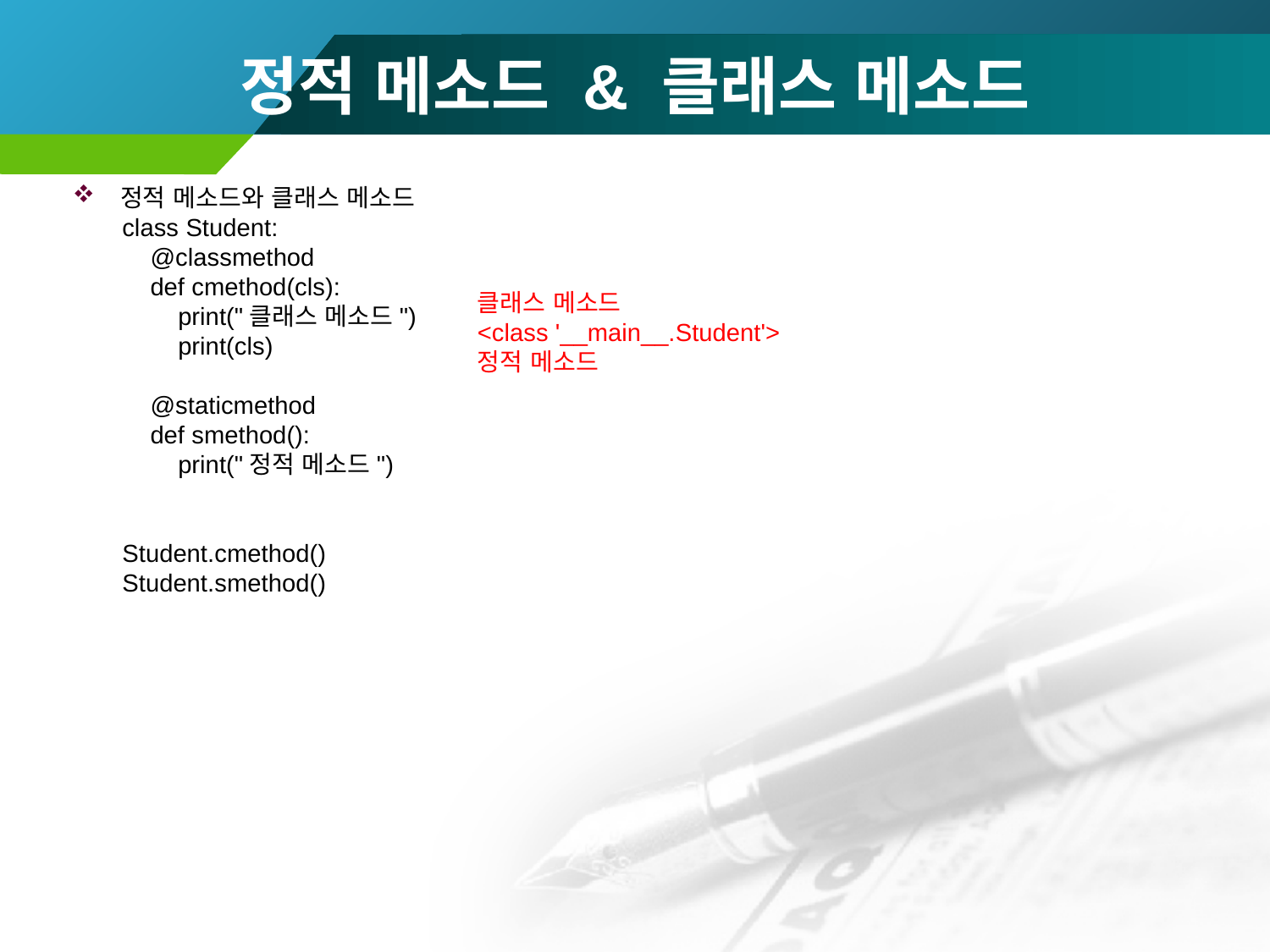

# 정적 메소드 & 클래스 메소드
정적 메소드와 클래스 메소드
class Student:
    @classmethod
    def cmethod(cls):
        print("클래스 메소드")
        print(cls)

    @staticmethod
    def smethod():
        print("정적 메소드")

Student.cmethod()
Student.smethod()
클래스 메소드
<class '__main__.Student'>
정적 메소드